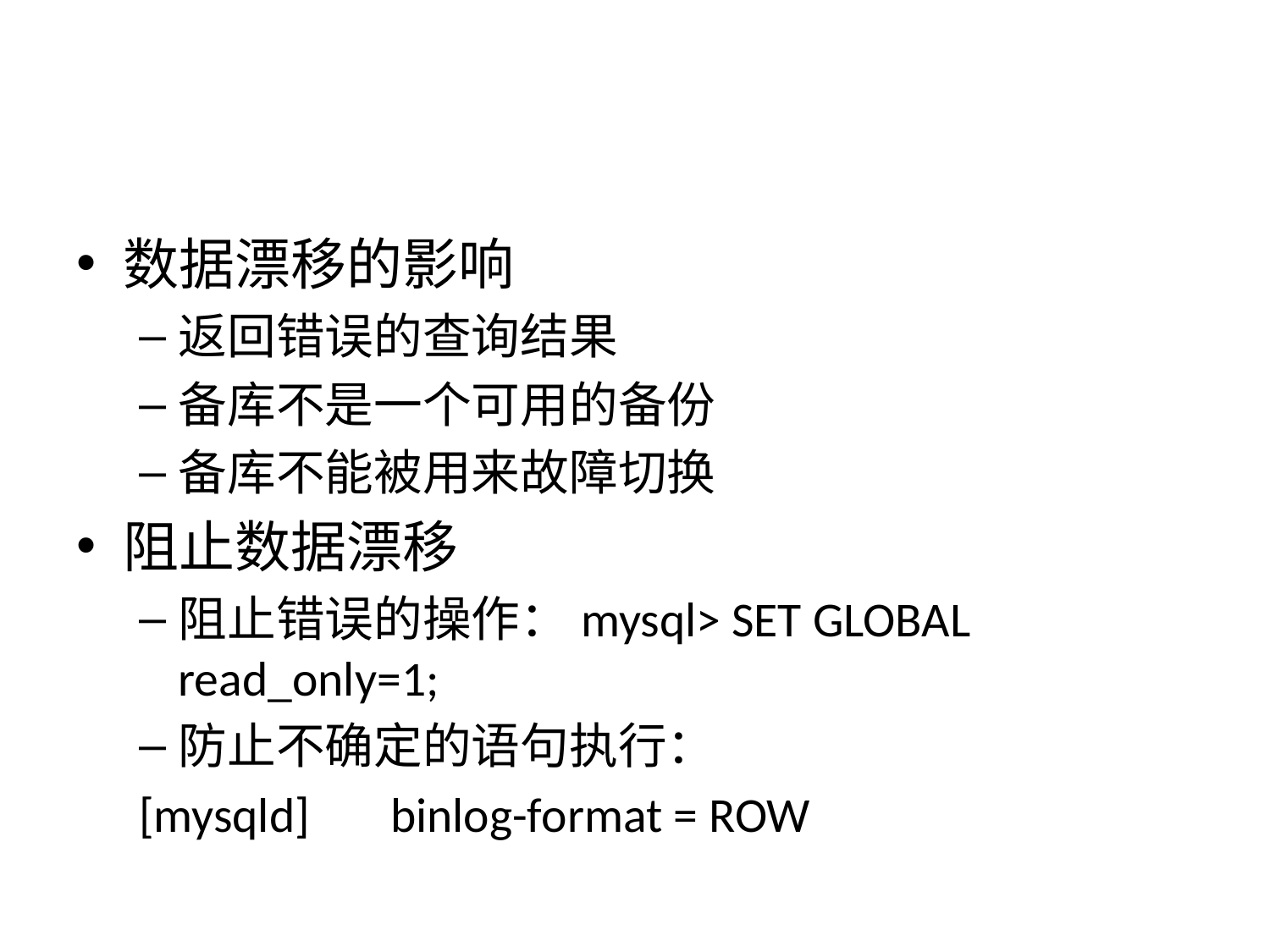

#
数据漂移的影响
返回错误的查询结果
备库不是一个可用的备份
备库不能被用来故障切换
阻止数据漂移
阻止错误的操作：mysql> SET GLOBAL read_only=1;
防止不确定的语句执行：
		[mysqld]	binlog-format = ROW